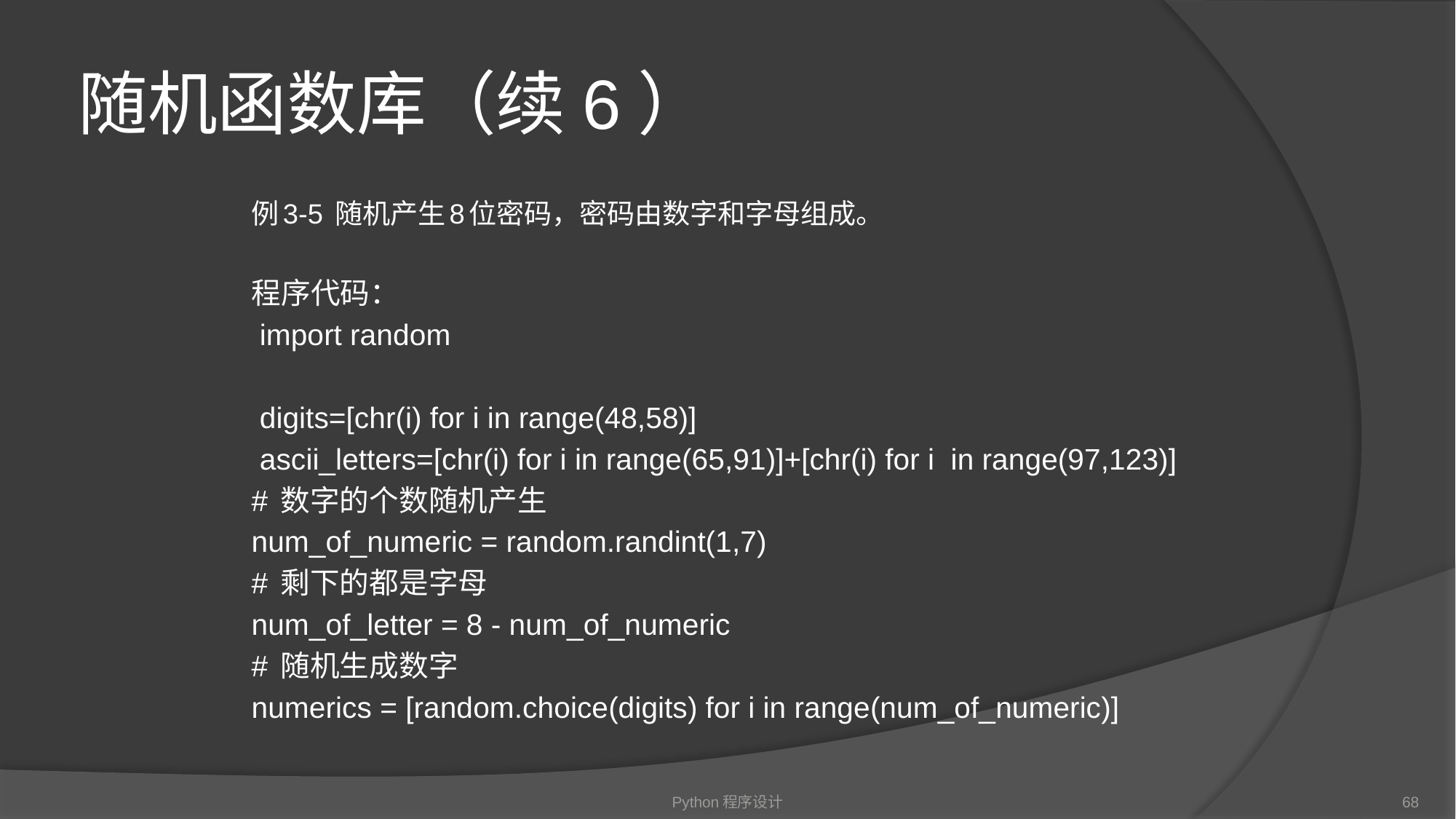

# 随机函数库（续6）
例3-5 随机产生8位密码，密码由数字和字母组成。

程序代码：
 import random

 digits=[chr(i) for i in range(48,58)]
 ascii_letters=[chr(i) for i in range(65,91)]+[chr(i) for i  in range(97,123)]
# 数字的个数随机产生
num_of_numeric = random.randint(1,7)
# 剩下的都是字母
num_of_letter = 8 - num_of_numeric
# 随机生成数字
numerics = [random.choice(digits) for i in range(num_of_numeric)]

Python程序设计
68